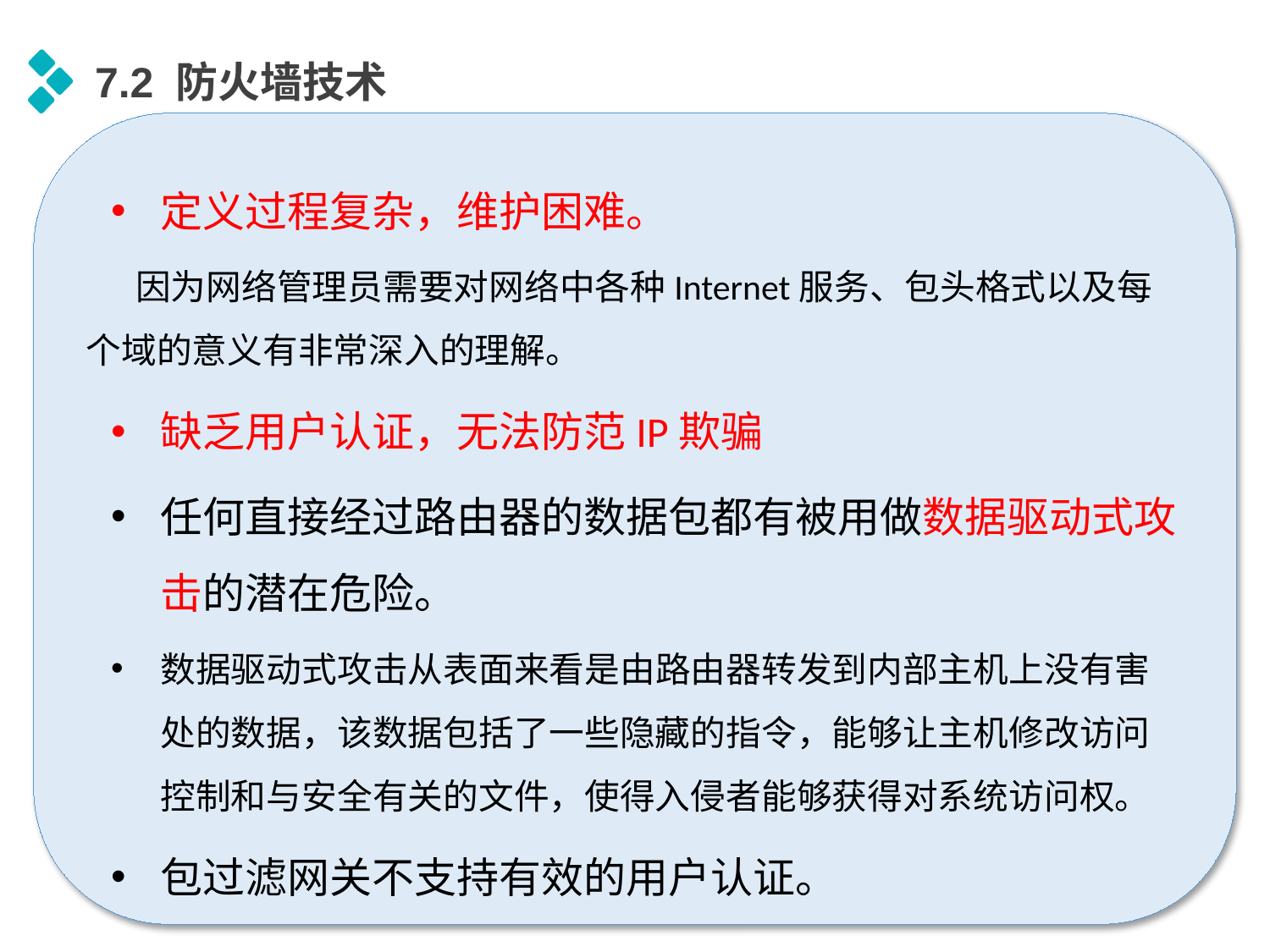

7.2 防火墙技术

定义过程复杂，维护困难。
因为网络管理员需要对网络中各种Internet服务、包头格式以及每个域的意义有非常深入的理解。
缺乏用户认证，无法防范IP欺骗
任何直接经过路由器的数据包都有被用做数据驱动式攻击的潜在危险。
数据驱动式攻击从表面来看是由路由器转发到内部主机上没有害处的数据，该数据包括了一些隐藏的指令，能够让主机修改访问控制和与安全有关的文件，使得入侵者能够获得对系统访问权。
包过滤网关不支持有效的用户认证。